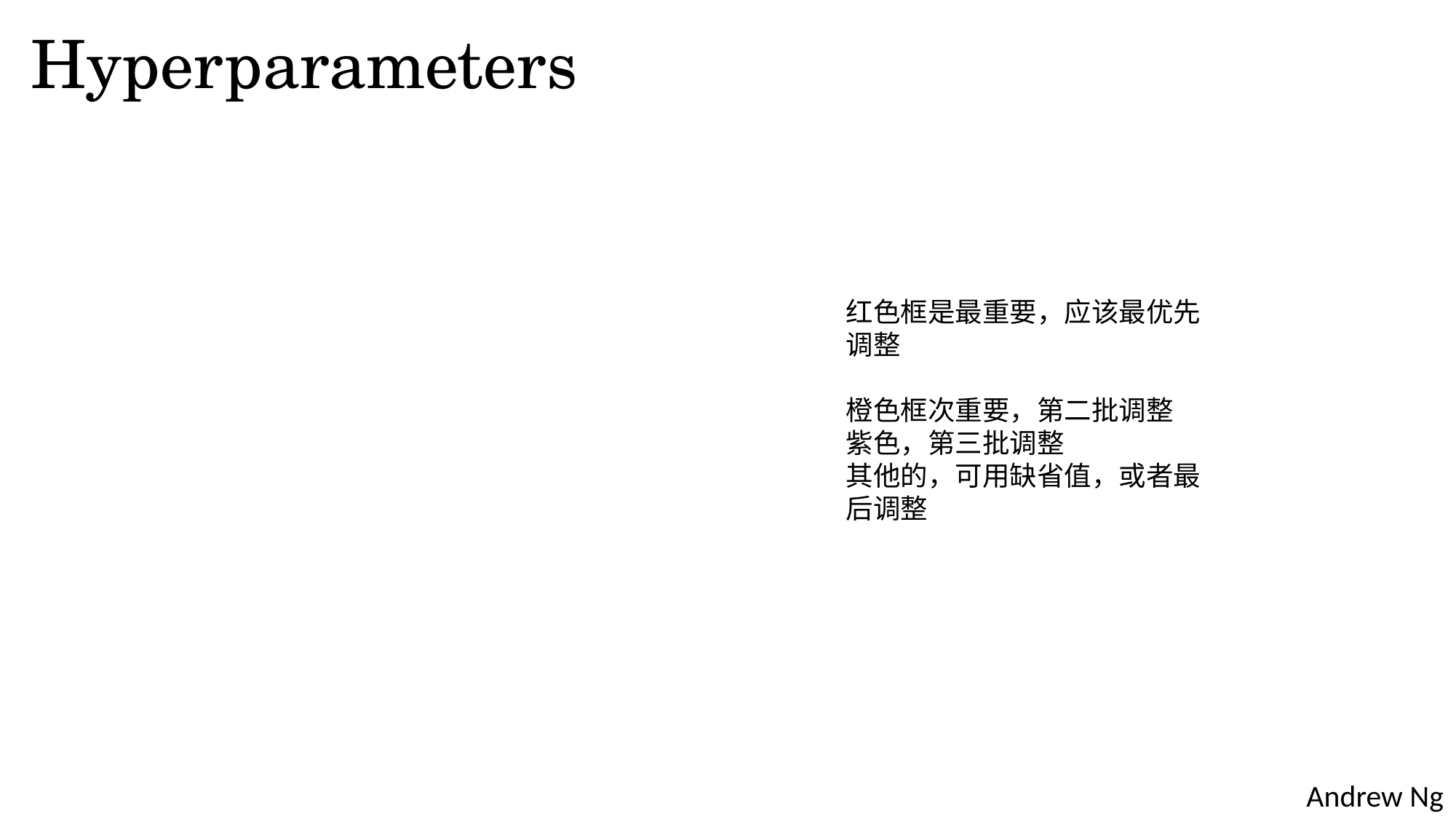

# Hyperparameters
红色框是最重要，应该最优先调整

橙色框次重要，第二批调整
紫色，第三批调整
其他的，可用缺省值，或者最后调整